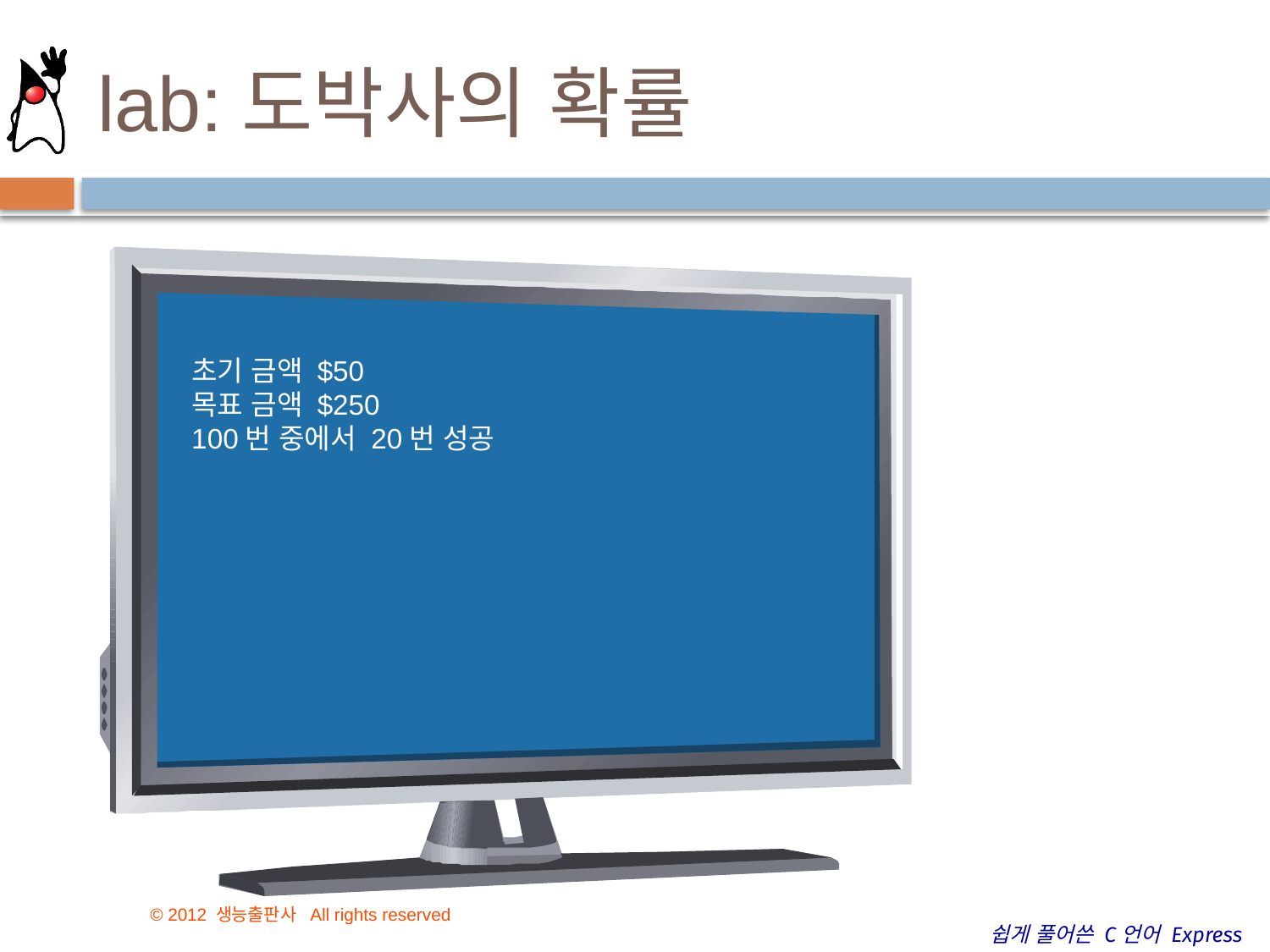

# lab:도박사의 확률

초기 금액 $50
목표 금액 $250
100번 중에서 20번 성공